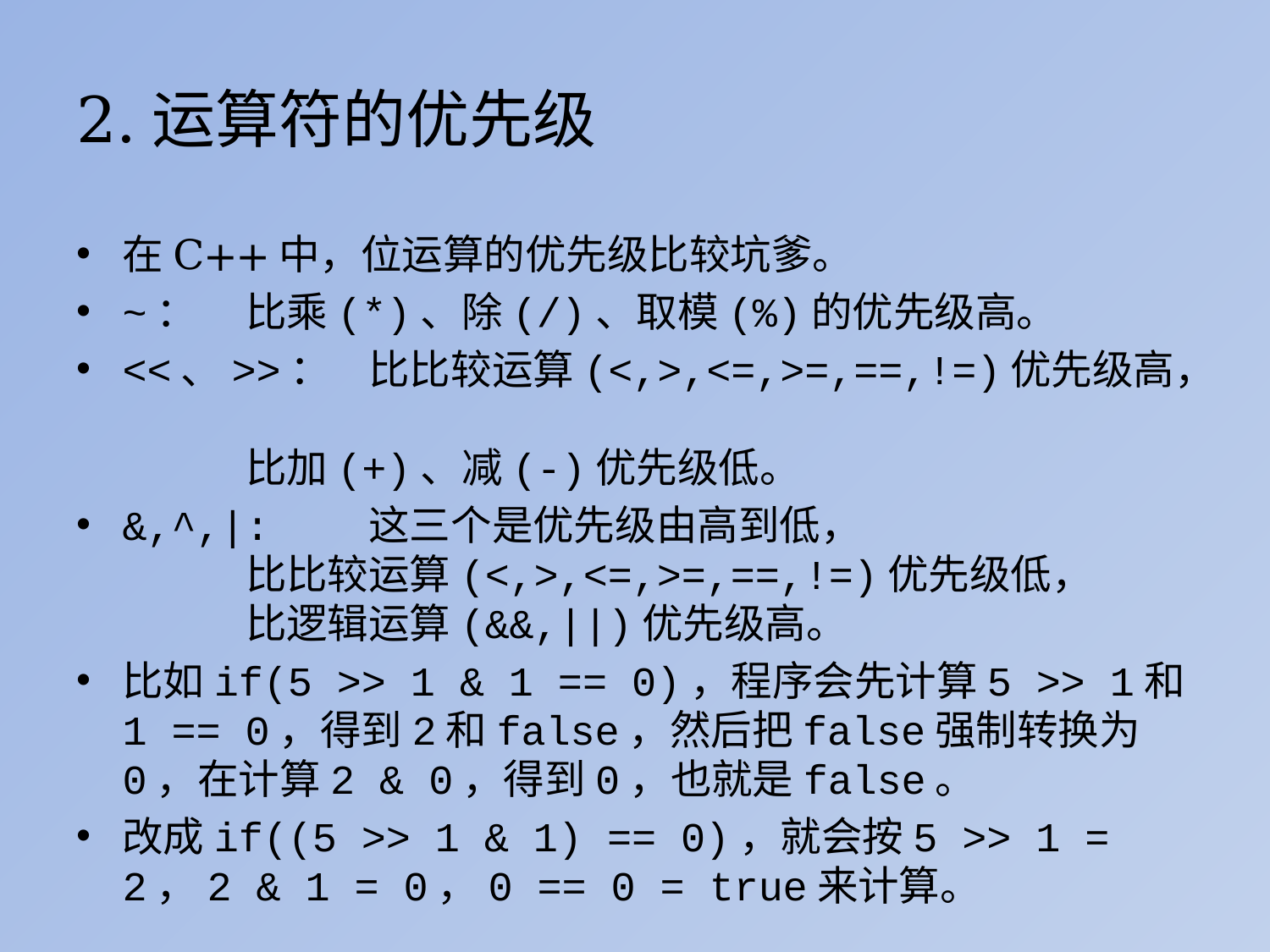

# 2.运算符的优先级
在C++中，位运算的优先级比较坑爹。
~：	比乘(*)、除(/)、取模(%)的优先级高。
<<、>>：	比比较运算(<,>,<=,>=,==,!=)优先级高，
		比加(+)、减(-)优先级低。
&,^,|:	这三个是优先级由高到低，
		比比较运算(<,>,<=,>=,==,!=)优先级低，
		比逻辑运算(&&,||)优先级高。
比如if(5 >> 1 & 1 == 0)，程序会先计算5 >> 1和1 == 0，得到2和false，然后把false强制转换为0，在计算2 & 0，得到0，也就是false。
改成if((5 >> 1 & 1) == 0)，就会按5 >> 1 = 2，2 & 1 = 0，0 == 0 = true来计算。